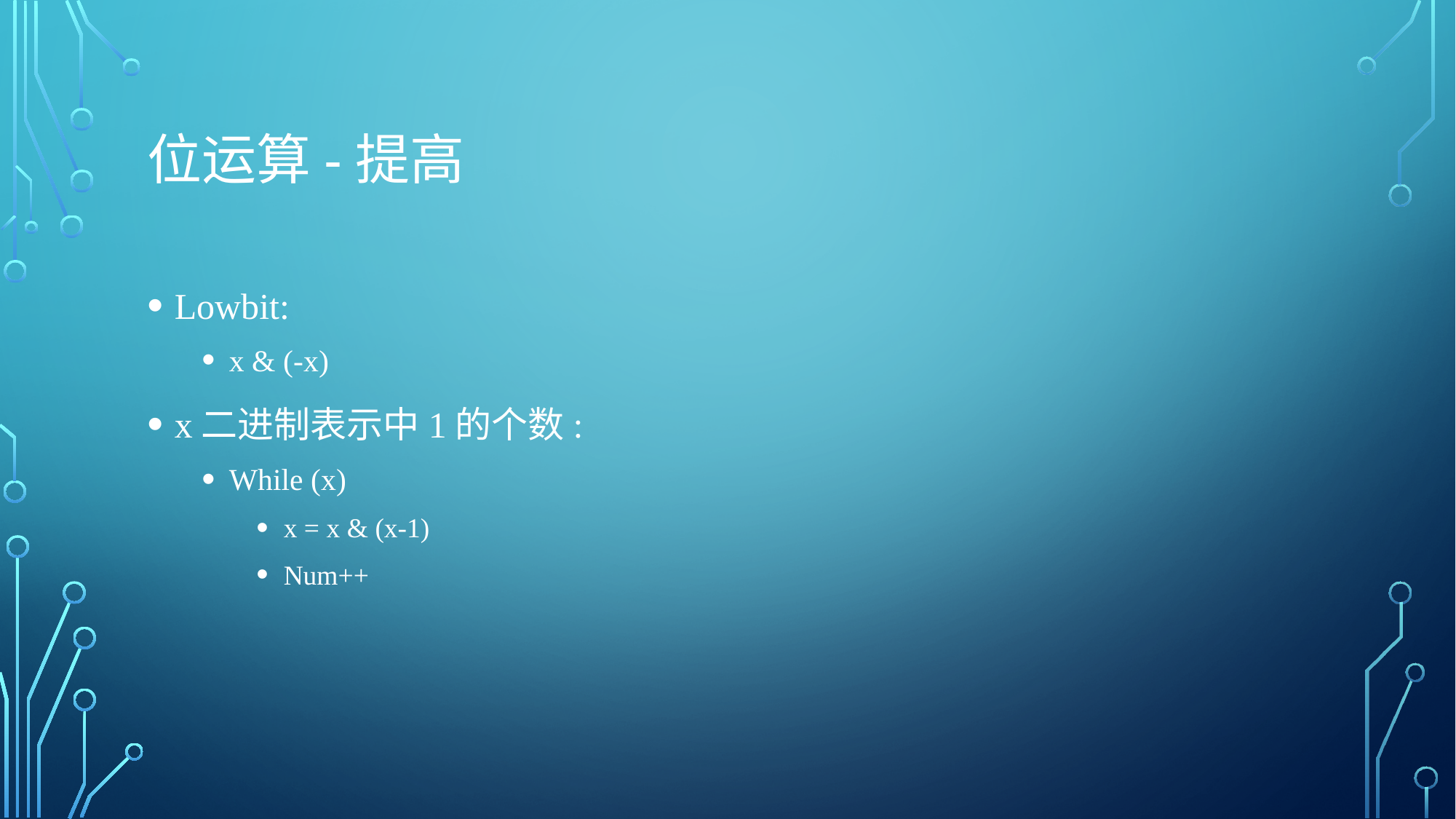

# 位运算-提高
Lowbit:
x & (-x)
x二进制表示中1的个数:
While (x)
x = x & (x-1)
Num++